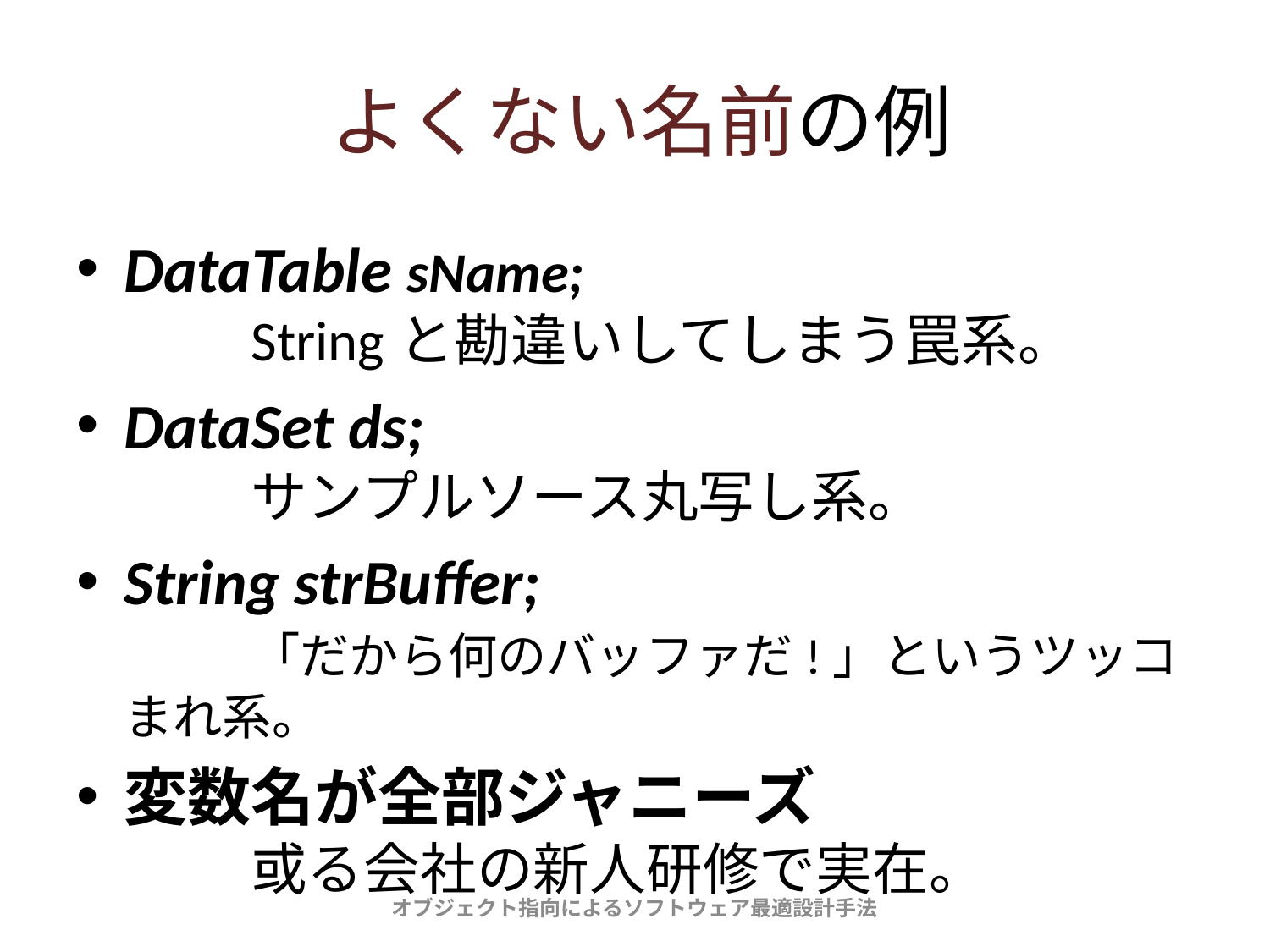

# よくない名前の例
DataTable sName;
	Stringと勘違いしてしまう罠系。
DataSet ds;
	サンプルソース丸写し系。
String strBuffer;
	「だから何のバッファだ!」というツッコまれ系。
変数名が全部ジャニーズ
	或る会社の新人研修で実在。
オブジェクト指向によるソフトウェア最適設計手法